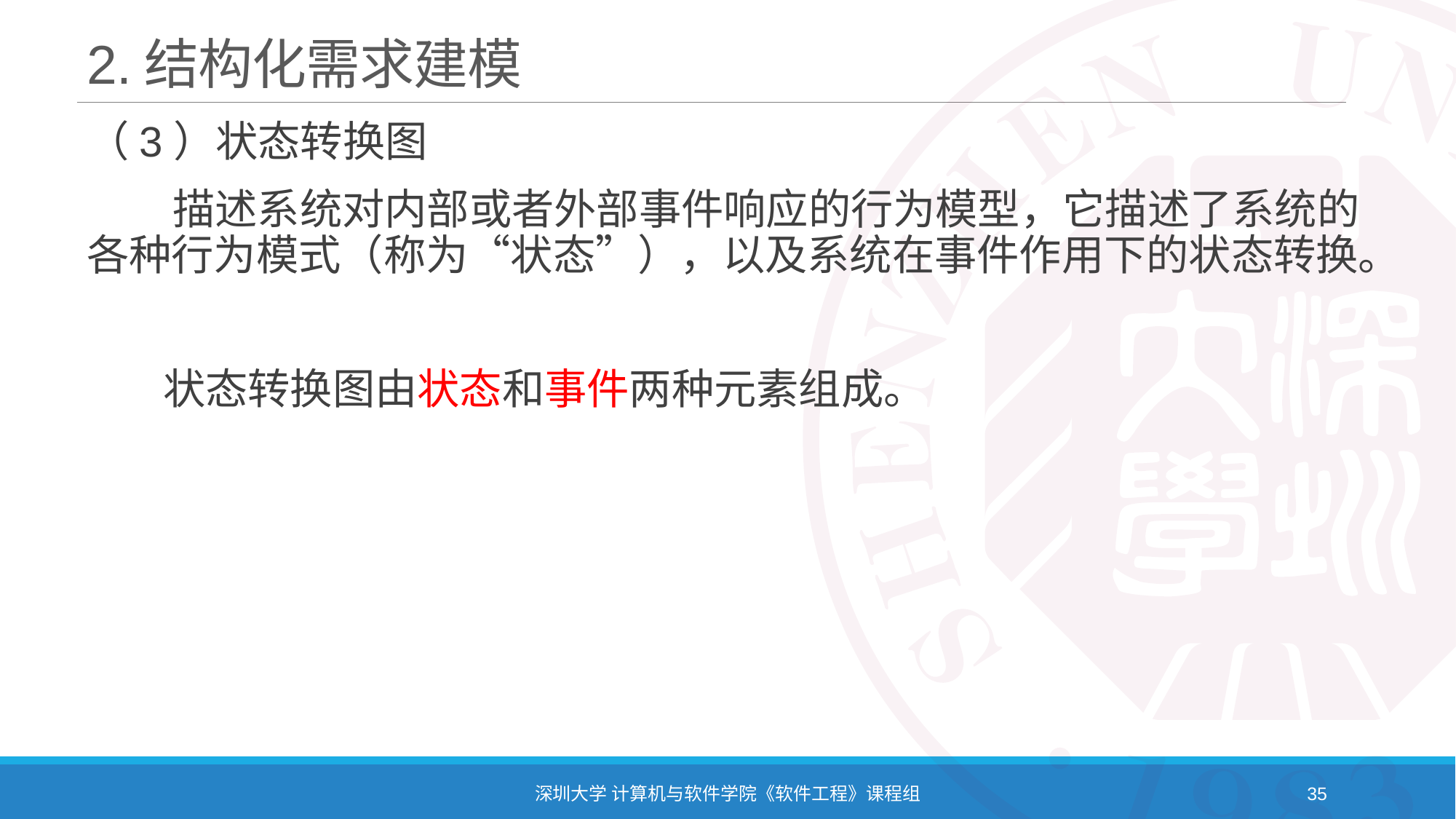

# 2.结构化需求建模
（3）状态转换图
        描述系统对内部或者外部事件响应的行为模型，它描述了系统的各种行为模式（称为“状态”），以及系统在事件作用下的状态转换。

       状态转换图由状态和事件两种元素组成。

深圳大学 计算机与软件学院《软件工程》课程组
35